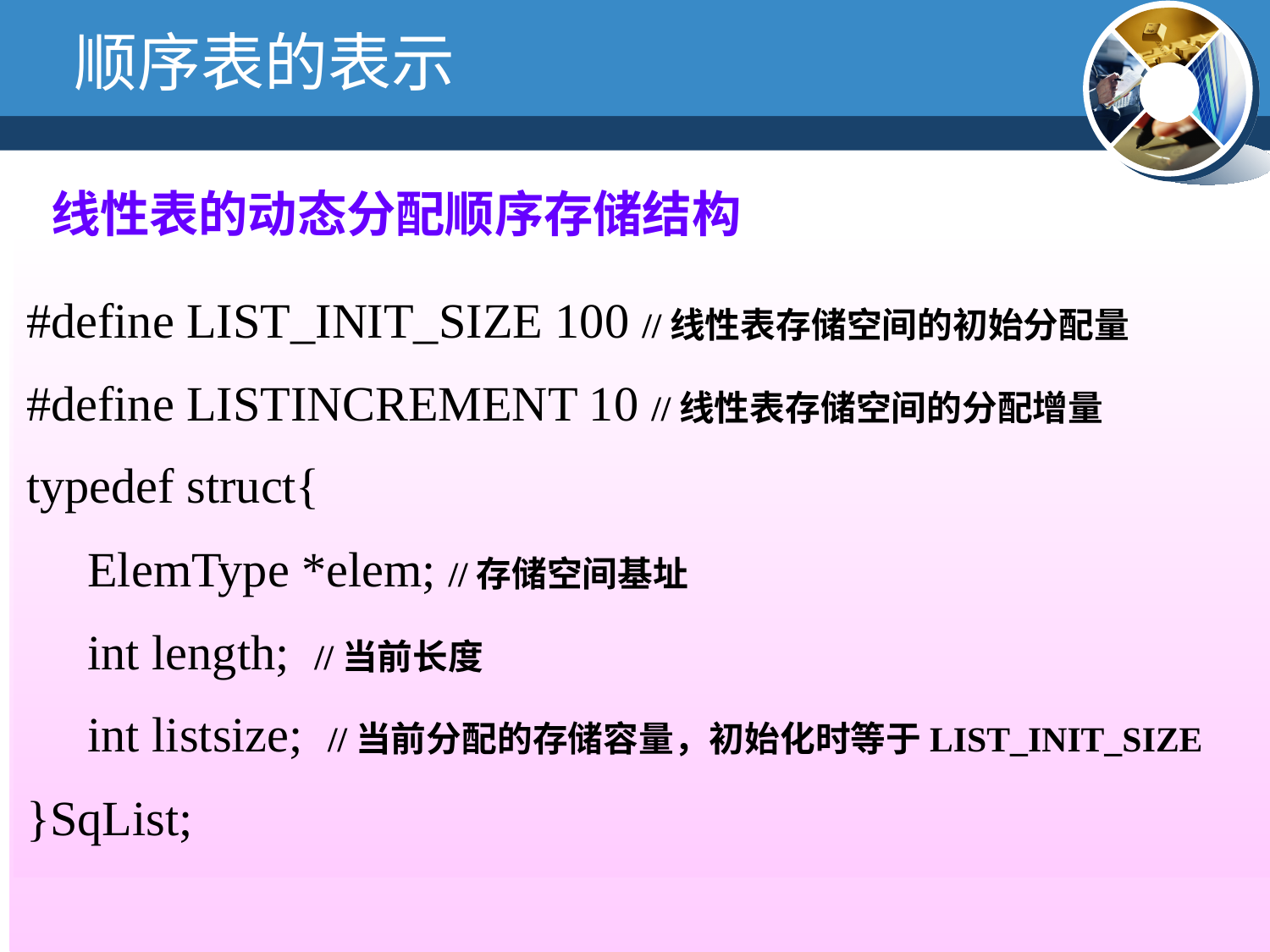

顺序表的表示
线性表的动态分配顺序存储结构
#define LIST_INIT_SIZE 100 //线性表存储空间的初始分配量
#define LISTINCREMENT 10 //线性表存储空间的分配增量
typedef struct{
     ElemType *elem; //存储空间基址
     int length;  //当前长度
     int listsize;  //当前分配的存储容量，初始化时等于LIST_INIT_SIZE
}SqList;